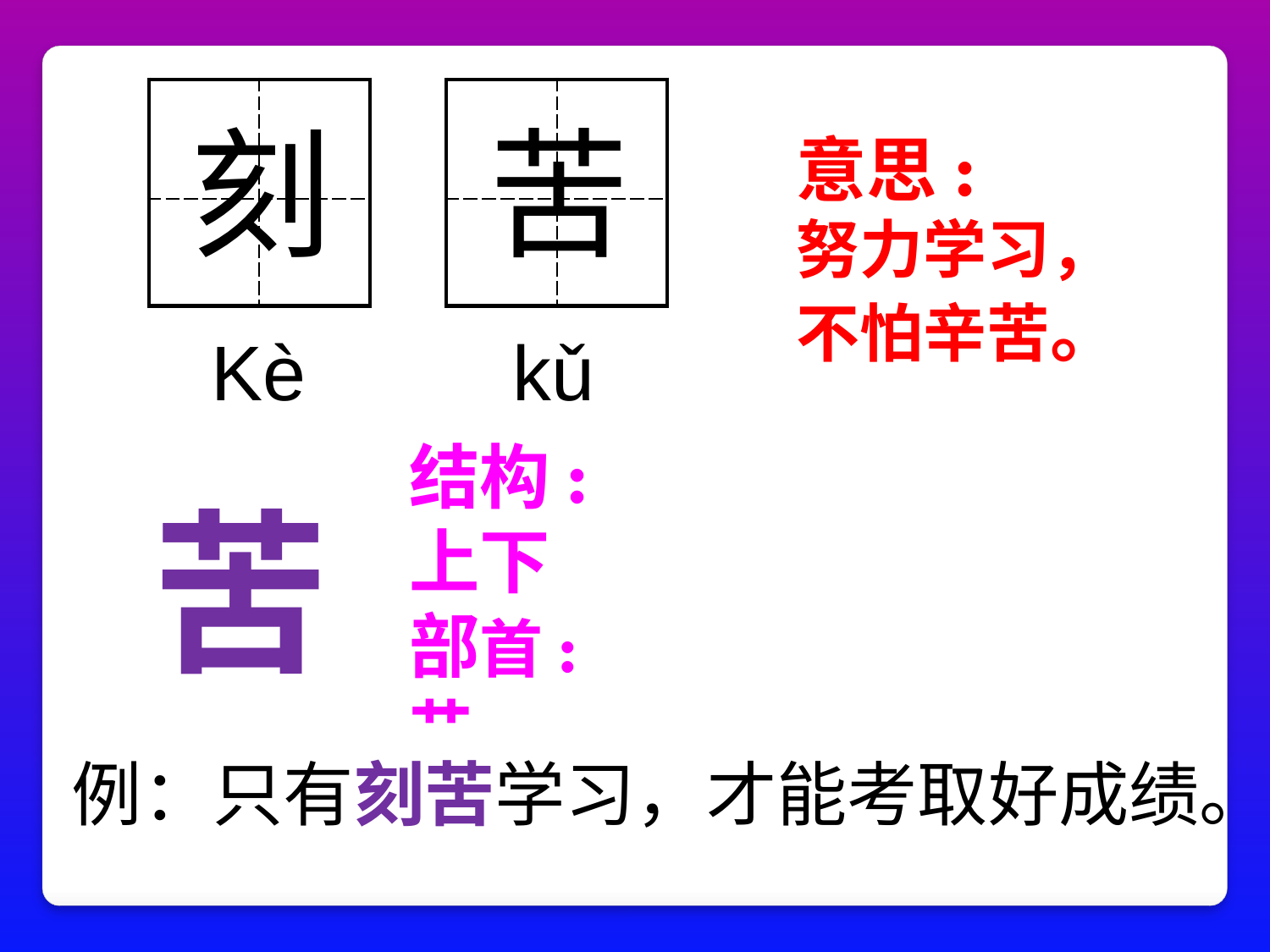

|  |  |
| --- | --- |
|  |  |
|  |  |
| --- | --- |
|  |  |
刻
苦
意思:
努力学习，
不怕辛苦。
         Kè		kǔ
结构:
上下
部首:
艹
苦
例：只有刻苦学习，才能考取好成绩。